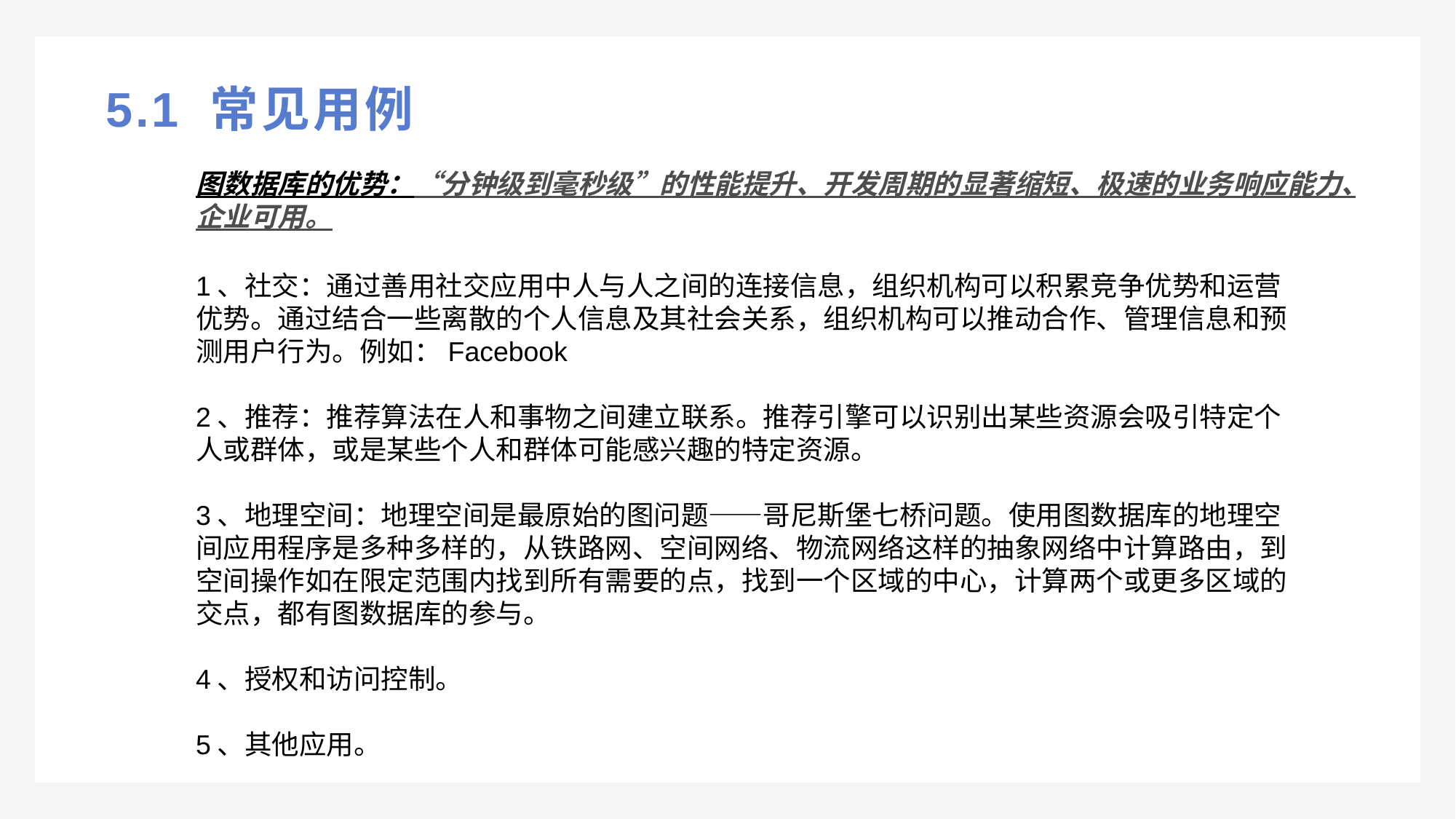

# 5.1 常见用例
图数据库的优势：“分钟级到毫秒级”的性能提升、开发周期的显著缩短、极速的业务响应能力、企业可用。
1、社交：通过善用社交应用中人与人之间的连接信息，组织机构可以积累竞争优势和运营优势。通过结合一些离散的个人信息及其社会关系，组织机构可以推动合作、管理信息和预测用户行为。例如：Facebook

2、推荐：推荐算法在人和事物之间建立联系。推荐引擎可以识别出某些资源会吸引特定个人或群体，或是某些个人和群体可能感兴趣的特定资源。

3、地理空间：地理空间是最原始的图问题——哥尼斯堡七桥问题。使用图数据库的地理空间应用程序是多种多样的，从铁路网、空间网络、物流网络这样的抽象网络中计算路由，到空间操作如在限定范围内找到所有需要的点，找到一个区域的中心，计算两个或更多区域的交点，都有图数据库的参与。

4、授权和访问控制。

5、其他应用。